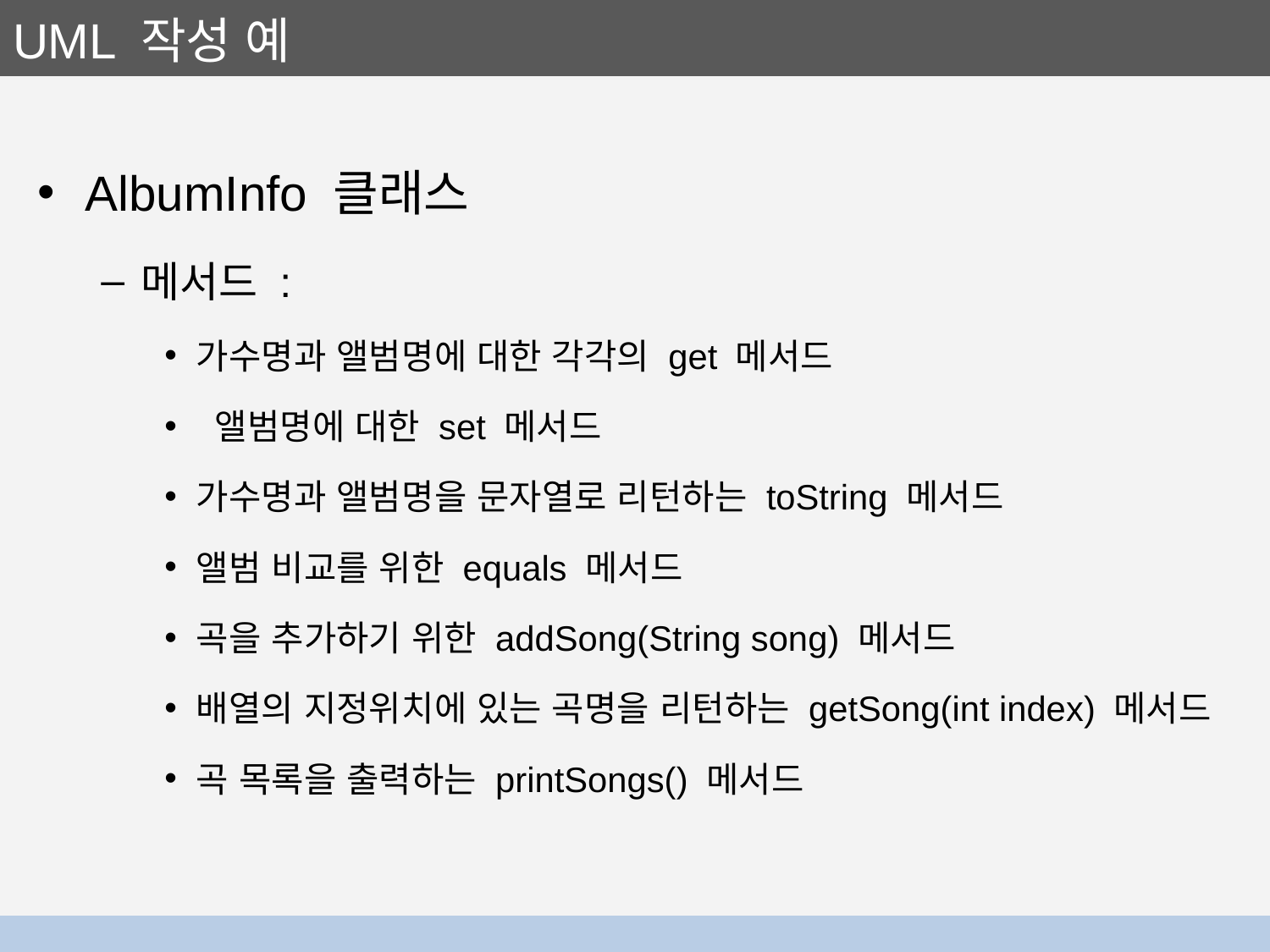

# UML 작성 예
AlbumInfo 클래스
메서드 :
가수명과 앨범명에 대한 각각의 get 메서드
 앨범명에 대한 set 메서드
가수명과 앨범명을 문자열로 리턴하는 toString 메서드
앨범 비교를 위한 equals 메서드
곡을 추가하기 위한 addSong(String song) 메서드
배열의 지정위치에 있는 곡명을 리턴하는 getSong(int index) 메서드
곡 목록을 출력하는 printSongs() 메서드